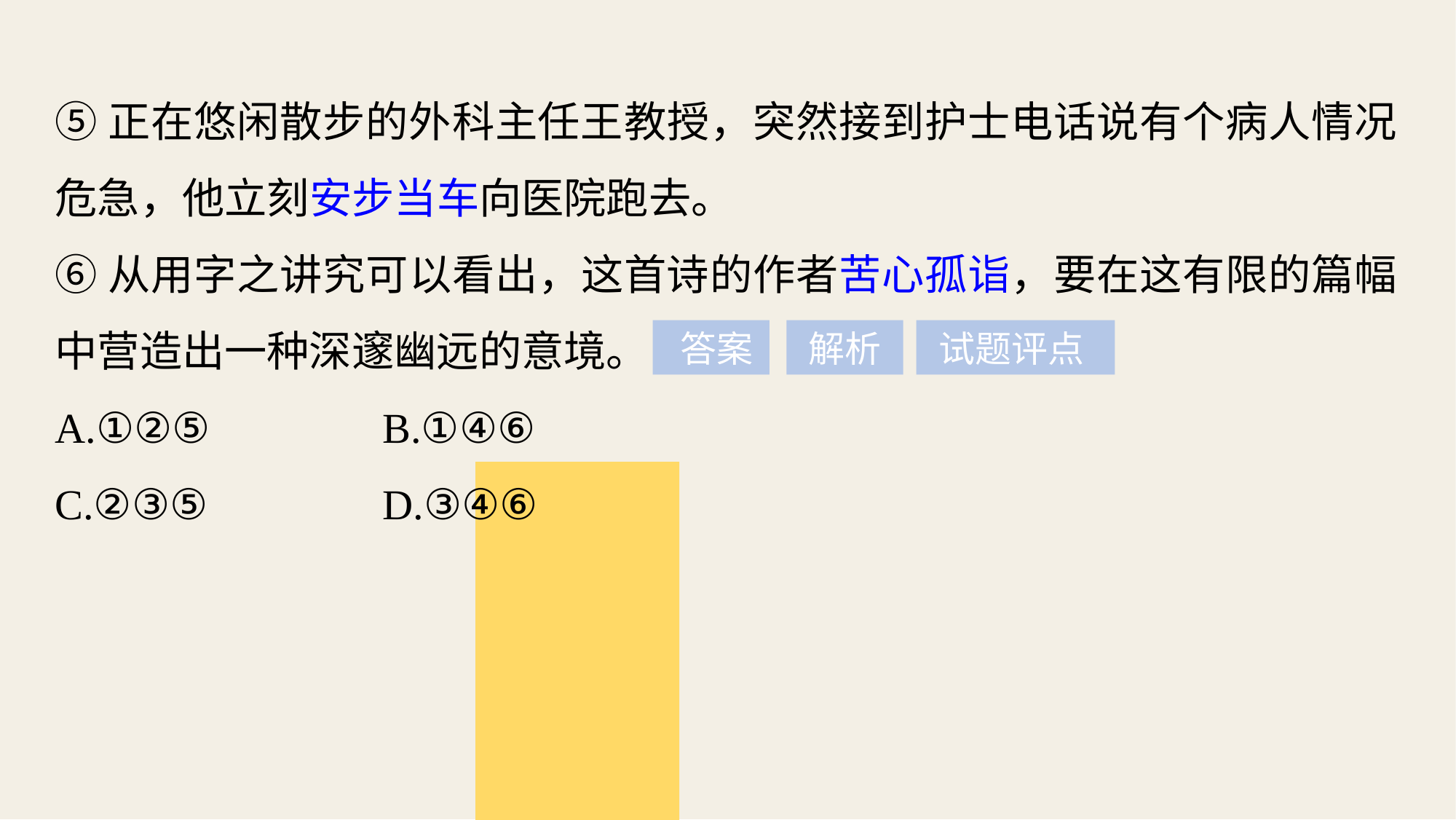

⑤正在悠闲散步的外科主任王教授，突然接到护士电话说有个病人情况危急，他立刻安步当车向医院跑去。
⑥从用字之讲究可以看出，这首诗的作者苦心孤诣，要在这有限的篇幅中营造出一种深邃幽远的意境。
A.①②⑤  		B.①④⑥
C.②③⑤  		D.③④⑥
 答案
解析
试题评点